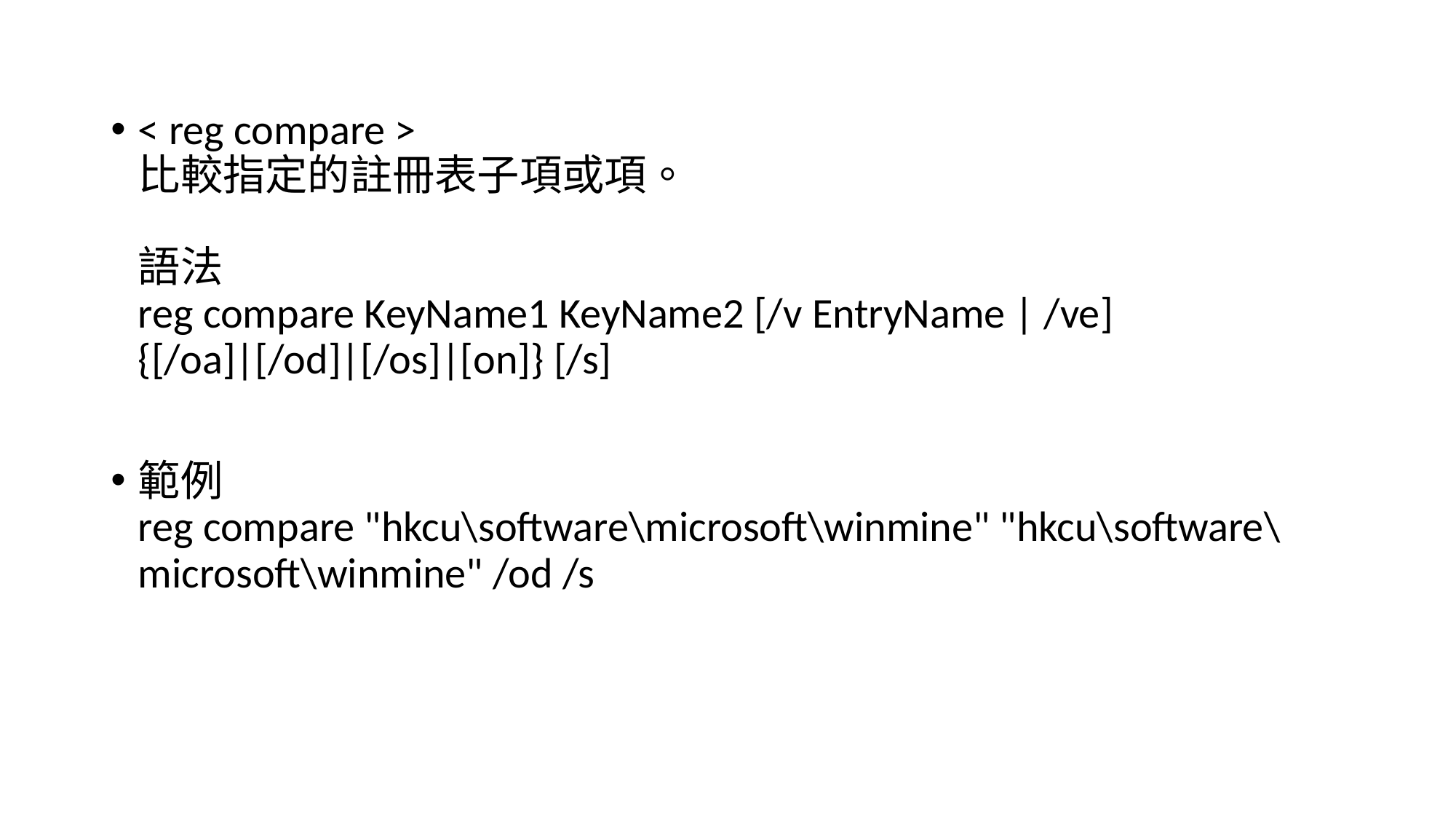

< reg compare >
比較指定的註冊表子項或項。
語法
reg compare KeyName1 KeyName2 [/v EntryName | /ve] {[/oa]|[/od]|[/os]|[on]} [/s]

範例
reg compare "hkcu\software\microsoft\winmine" "hkcu\software\microsoft\winmine" /od /s